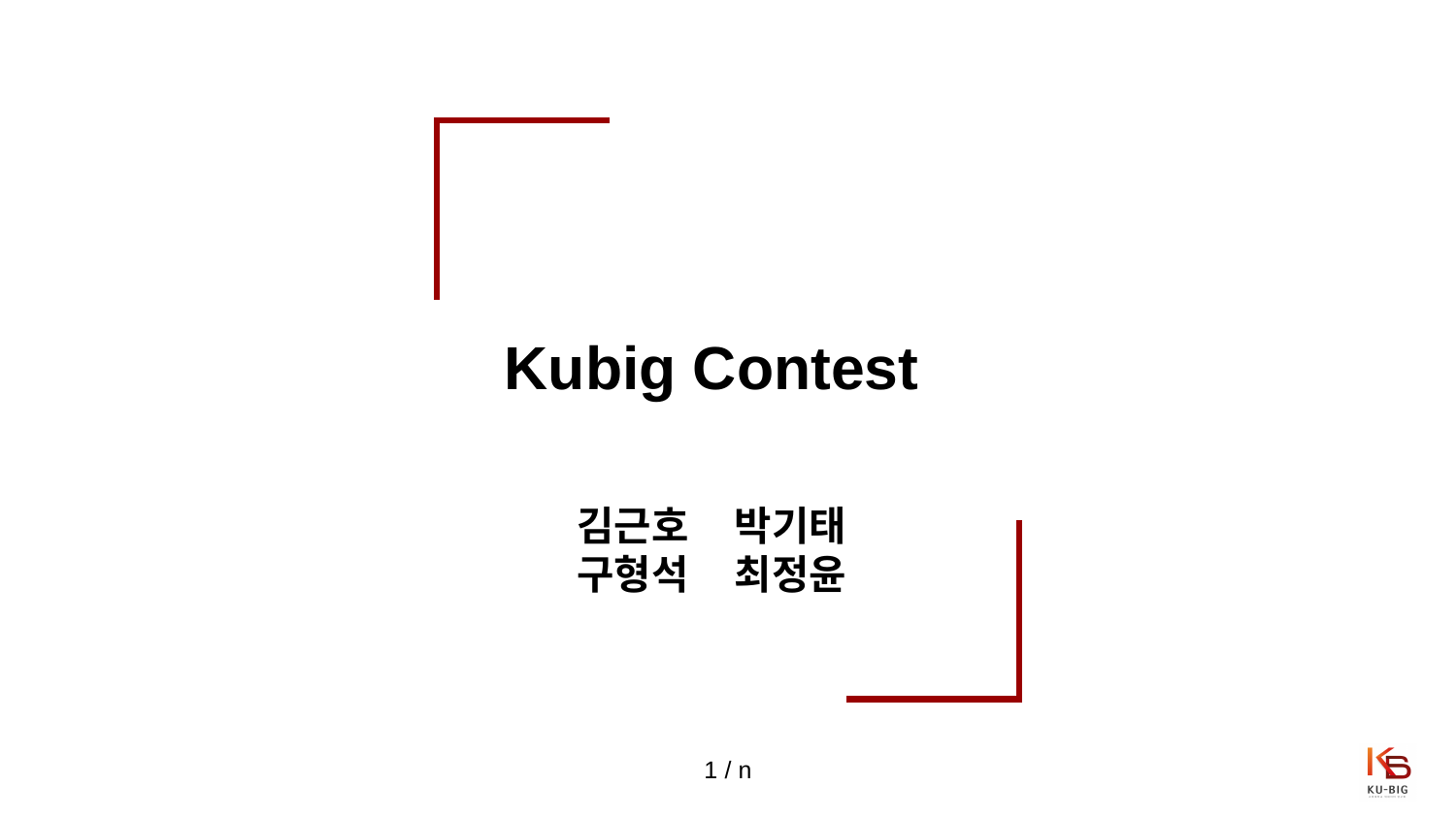

# Kubig Contest
김근호    박기태
구형석    최정윤
1 / n